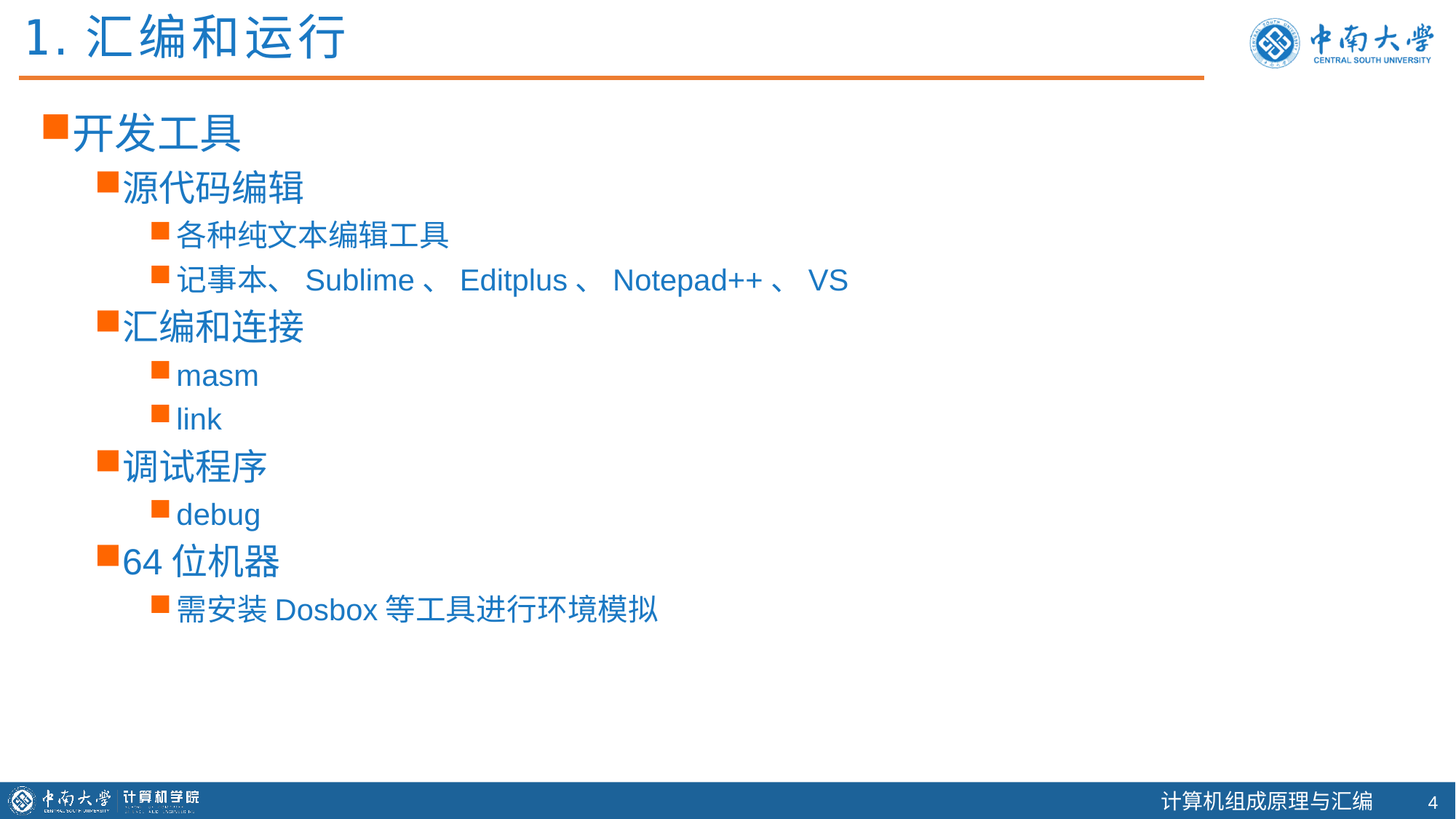

1.汇编和运行
开发工具
源代码编辑
各种纯文本编辑工具
记事本、Sublime、Editplus、Notepad++、VS
汇编和连接
masm
link
调试程序
debug
64位机器
需安装Dosbox等工具进行环境模拟

4